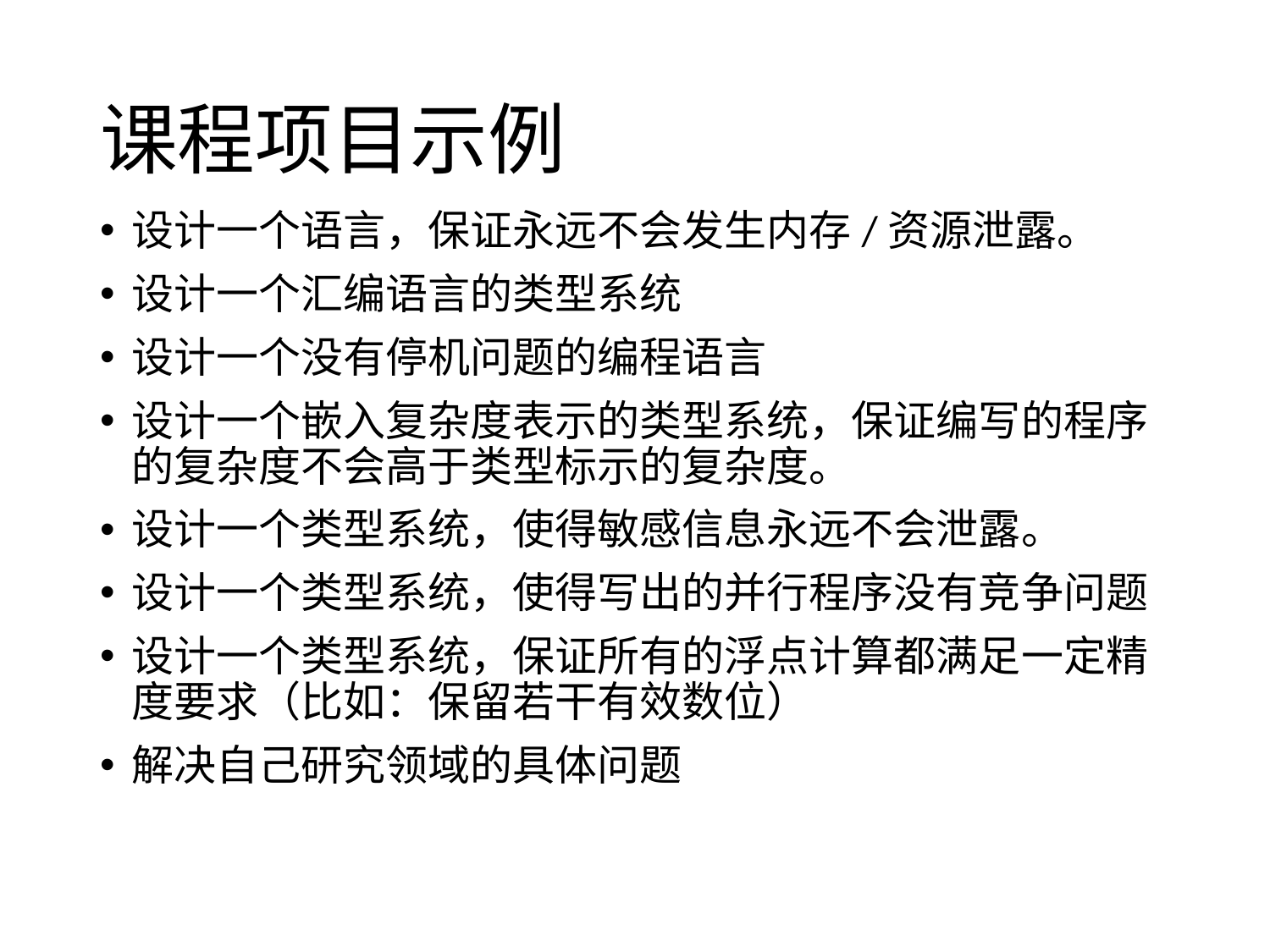

# 课程项目示例
设计一个语言，保证永远不会发生内存/资源泄露。
设计一个汇编语言的类型系统
设计一个没有停机问题的编程语言
设计一个嵌入复杂度表示的类型系统，保证编写的程序的复杂度不会高于类型标示的复杂度。
设计一个类型系统，使得敏感信息永远不会泄露。
设计一个类型系统，使得写出的并行程序没有竞争问题
设计一个类型系统，保证所有的浮点计算都满足一定精度要求（比如：保留若干有效数位）
解决自己研究领域的具体问题